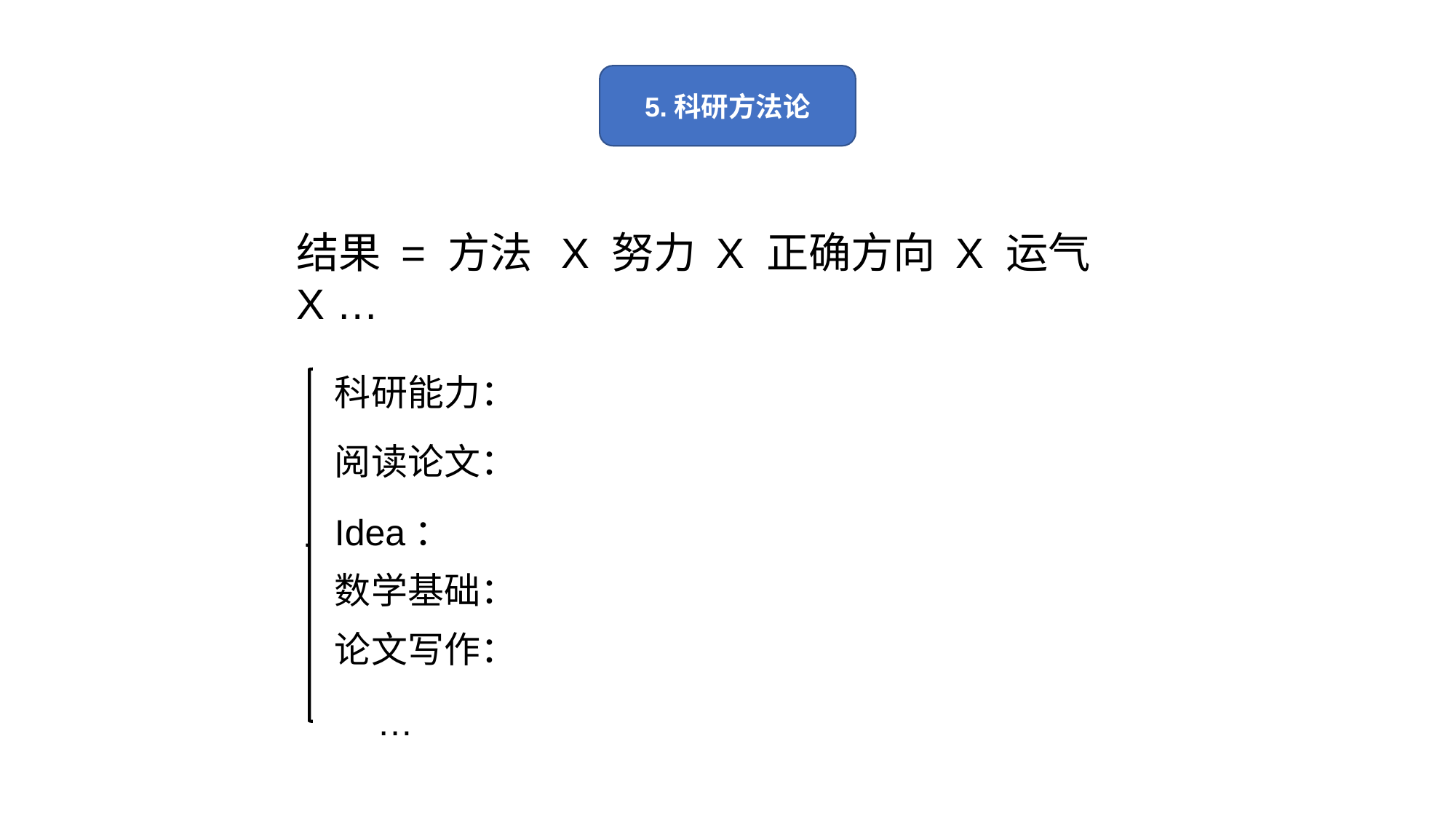

5.科研方法论
结果 = 方法  X 努力 X 正确方向 X 运气 X …
科研能力：

阅读论文：
Idea：
数学基础：
论文写作：
…